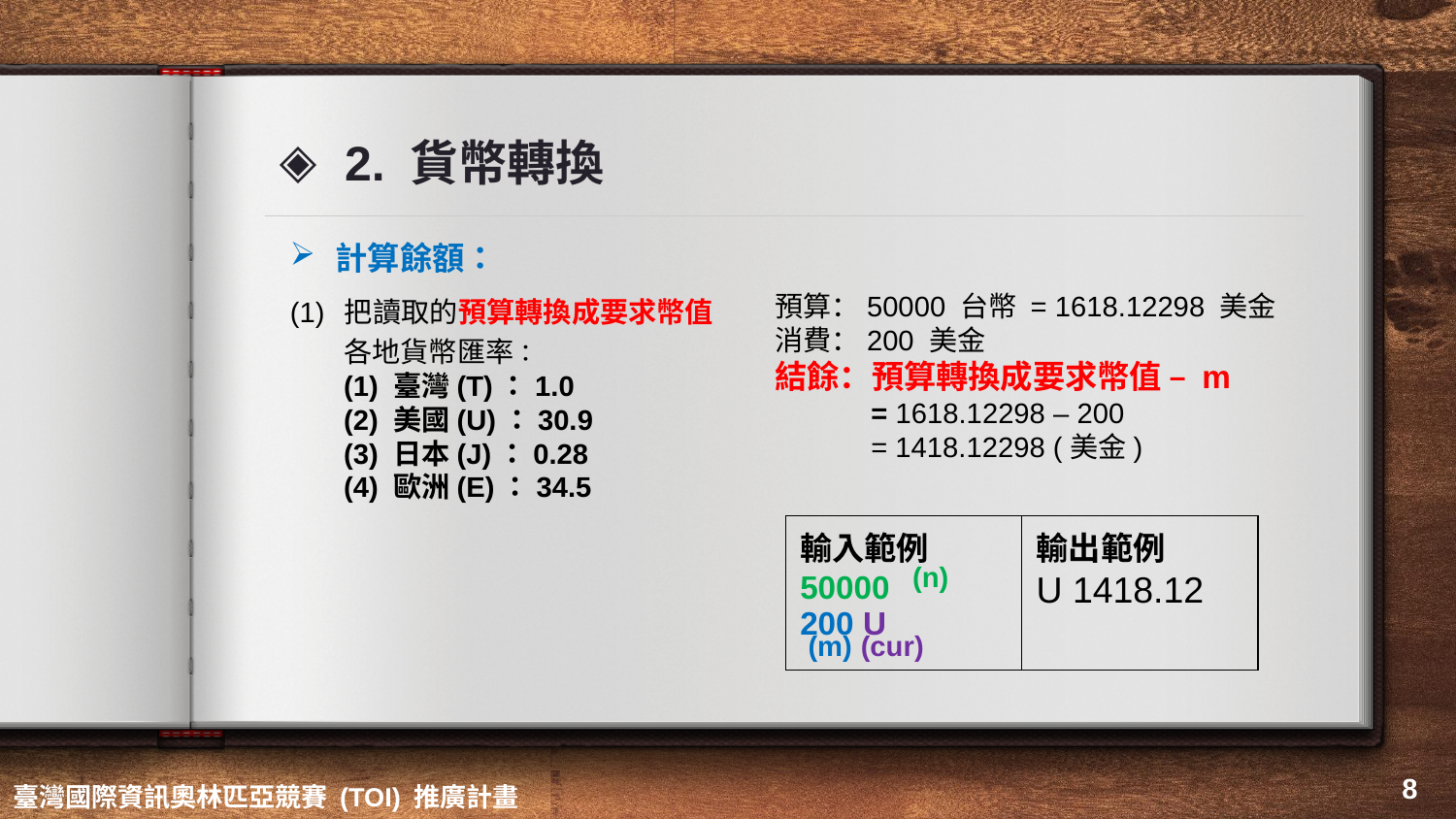

2. 貨幣轉換
計算餘額：
把讀取的預算轉換成要求幣值
預算：50000 台幣 = 1618.12298 美金
消費：200 美金
結餘：預算轉換成要求幣值 – m
            = 1618.12298 – 200
            = 1418.12298 (美金)
各地貨幣匯率：
(1) 臺灣(T)：1.0
(2) 美國(U)：30.9
(3) 日本(J)：0.28
(4) 歐洲(E)：34.5
| 輸入範例 50000 200 U | 輸出範例 U 1418.12 |
| --- | --- |
(n)
(m)
(cur)
8